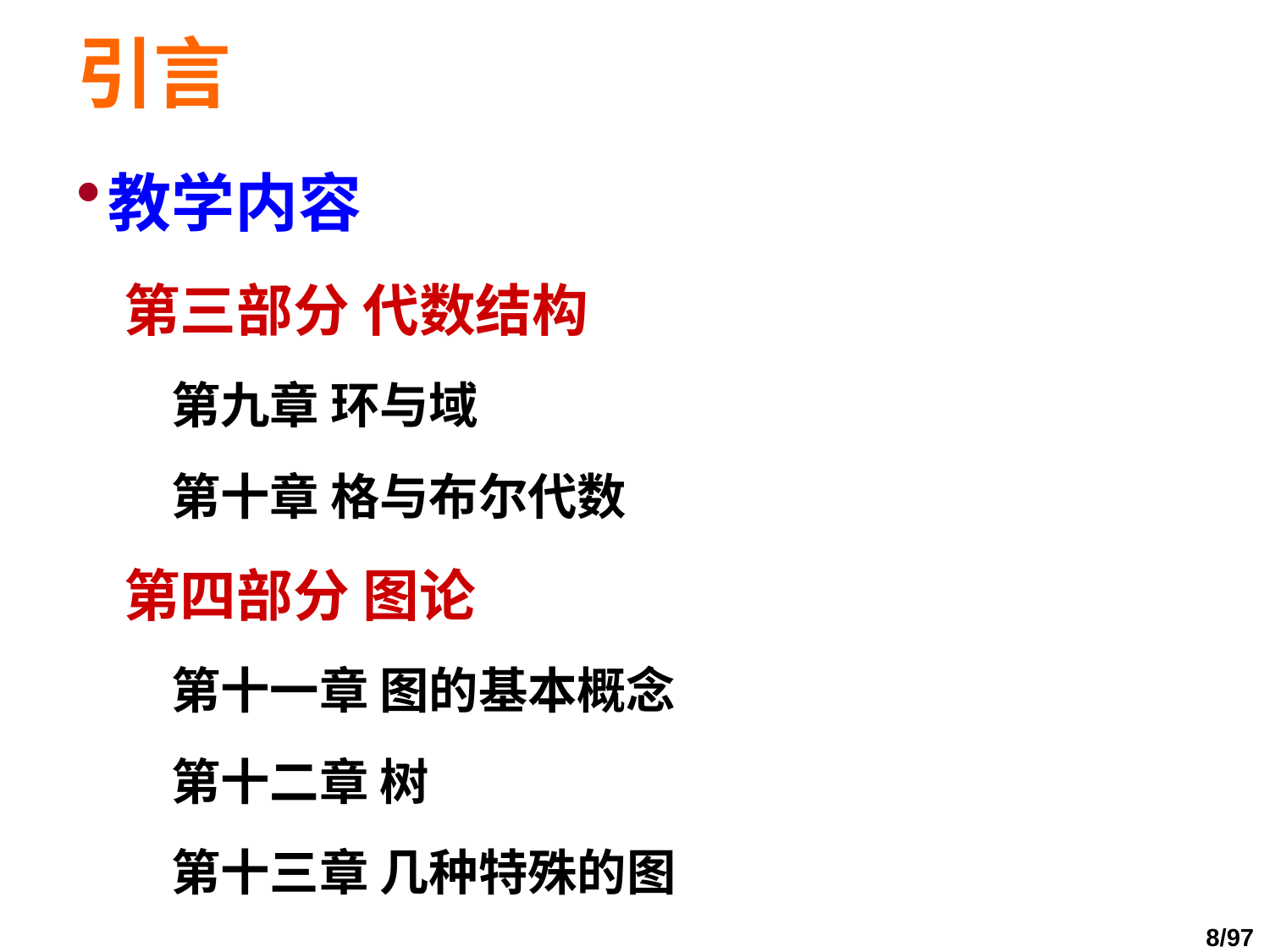

# 引言
教学内容
第三部分 代数结构
第九章 环与域
第十章 格与布尔代数
第四部分 图论
第十一章 图的基本概念
第十二章 树
第十三章 几种特殊的图